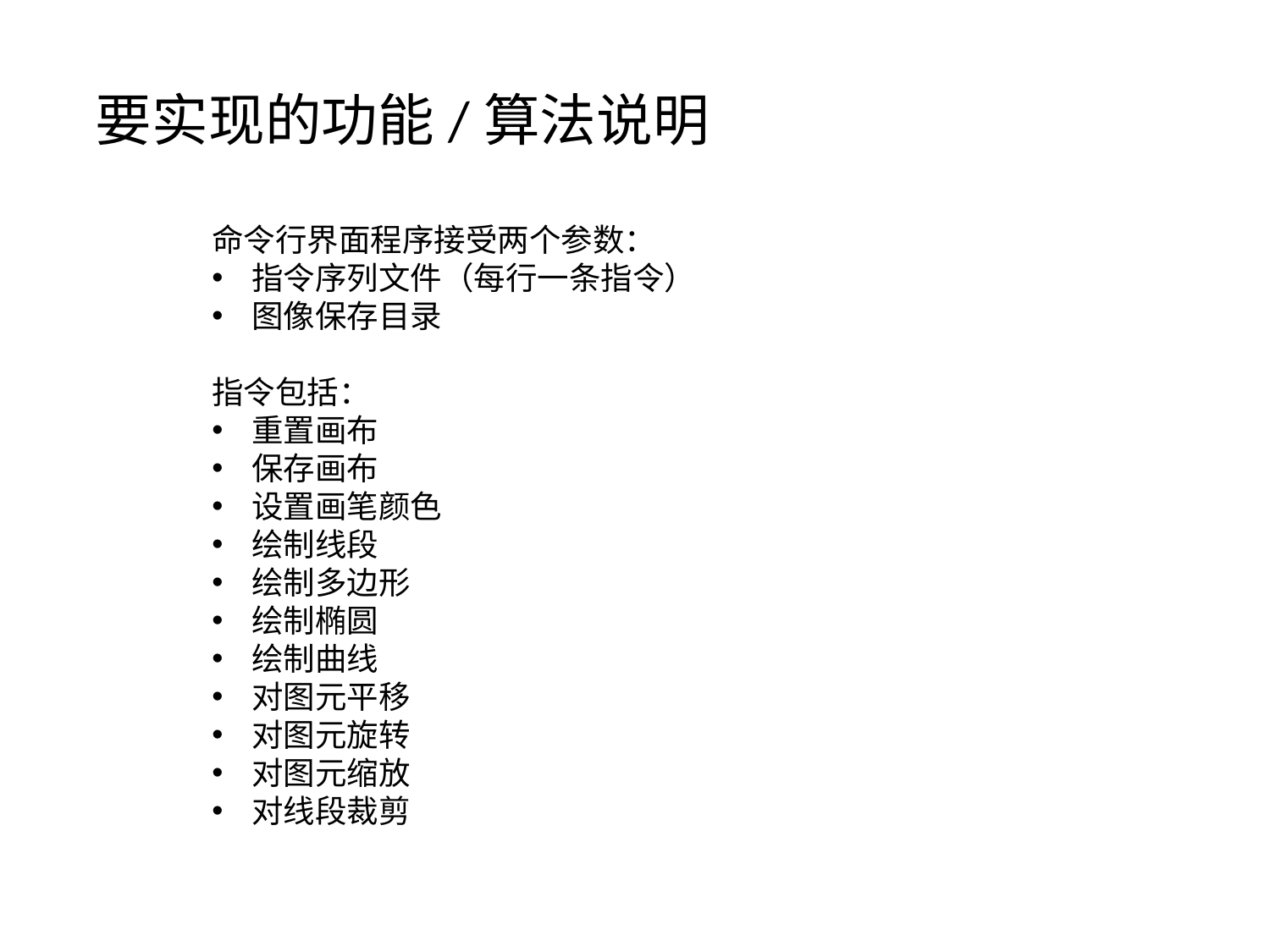

要实现的功能/算法说明
命令行界面程序接受两个参数：
指令序列文件（每行一条指令）
图像保存目录

指令包括：
重置画布
保存画布
设置画笔颜色
绘制线段
绘制多边形
绘制椭圆
绘制曲线
对图元平移
对图元旋转
对图元缩放
对线段裁剪